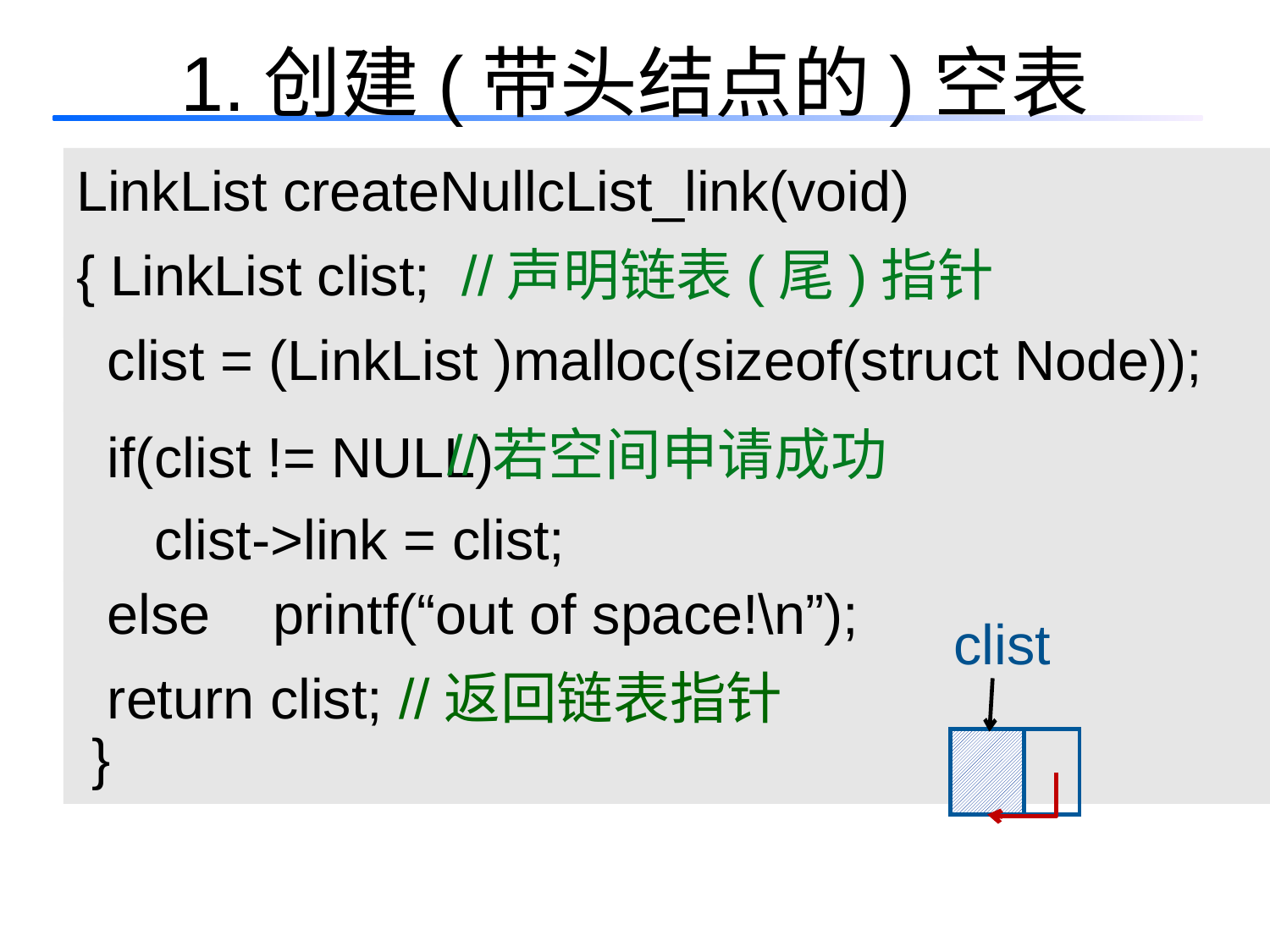

1.创建(带头结点的)空表

LinkList createNullcList_link(void)
{ LinkList clist;  //声明链表(尾)指针
  clist = (LinkList )malloc(sizeof(struct Node));
  if(clist != NULL)
     clist->link = clist;
//若空间申请成功
  else    printf(“out of space!\n”);
clist
  return clist; //返回链表指针
 }